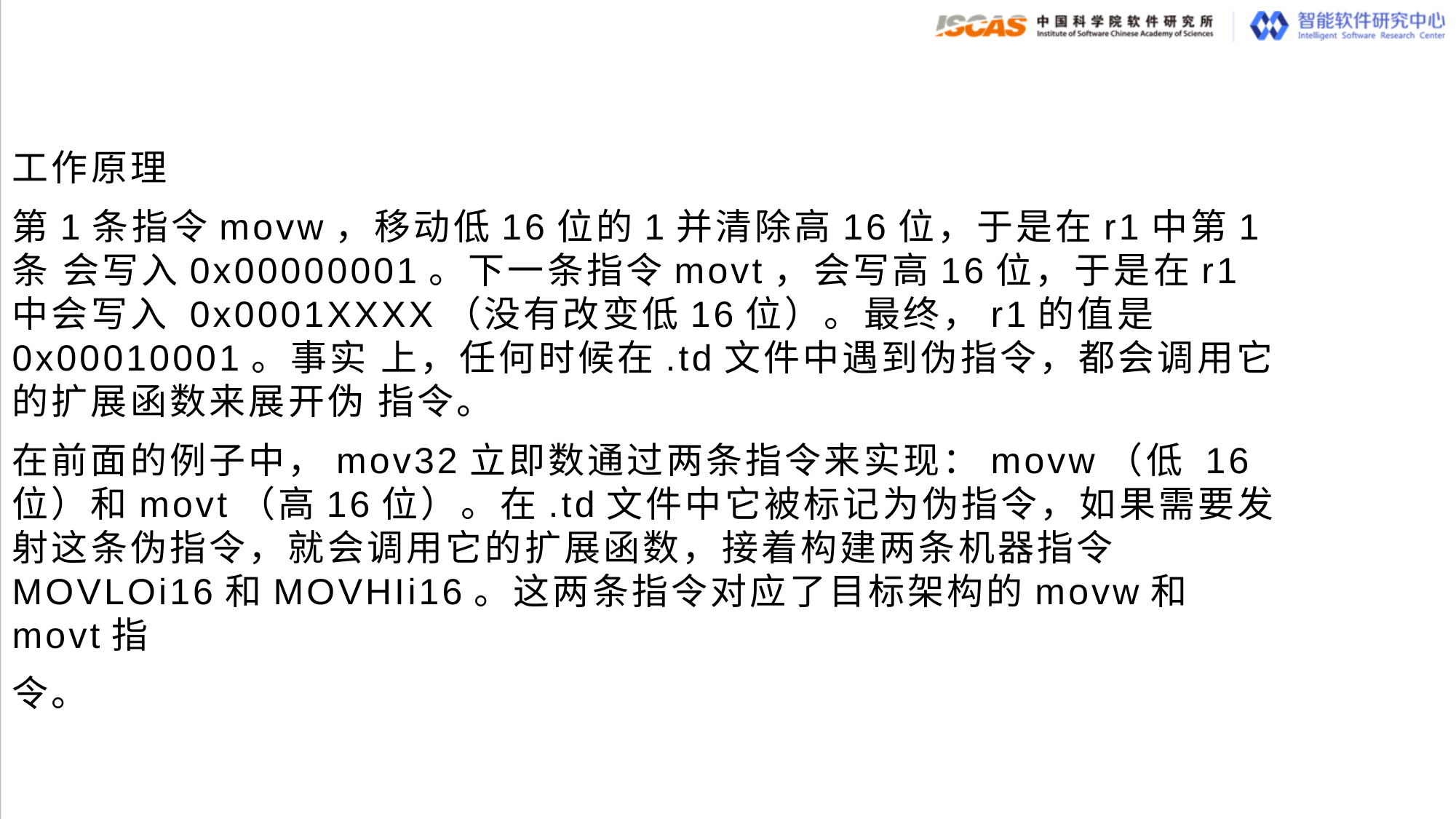

工作原理
第1条指令movw，移动低16位的1并清除高16位，于是在r1中第1条 会写入0x00000001。下一条指令movt，会写高16位，于是在r1中会写入 0x0001XXXX（没有改变低16位）。最终，r1的值是0x00010001。事实 上，任何时候在.td文件中遇到伪指令，都会调用它的扩展函数来展开伪 指令。
在前面的例子中，mov32立即数通过两条指令来实现：movw（低 16位）和movt（高16位）。在.td文件中它被标记为伪指令，如果需要发 射这条伪指令，就会调用它的扩展函数，接着构建两条机器指令 MOVLOi16和MOVHIi16。这两条指令对应了目标架构的movw和movt指
令。